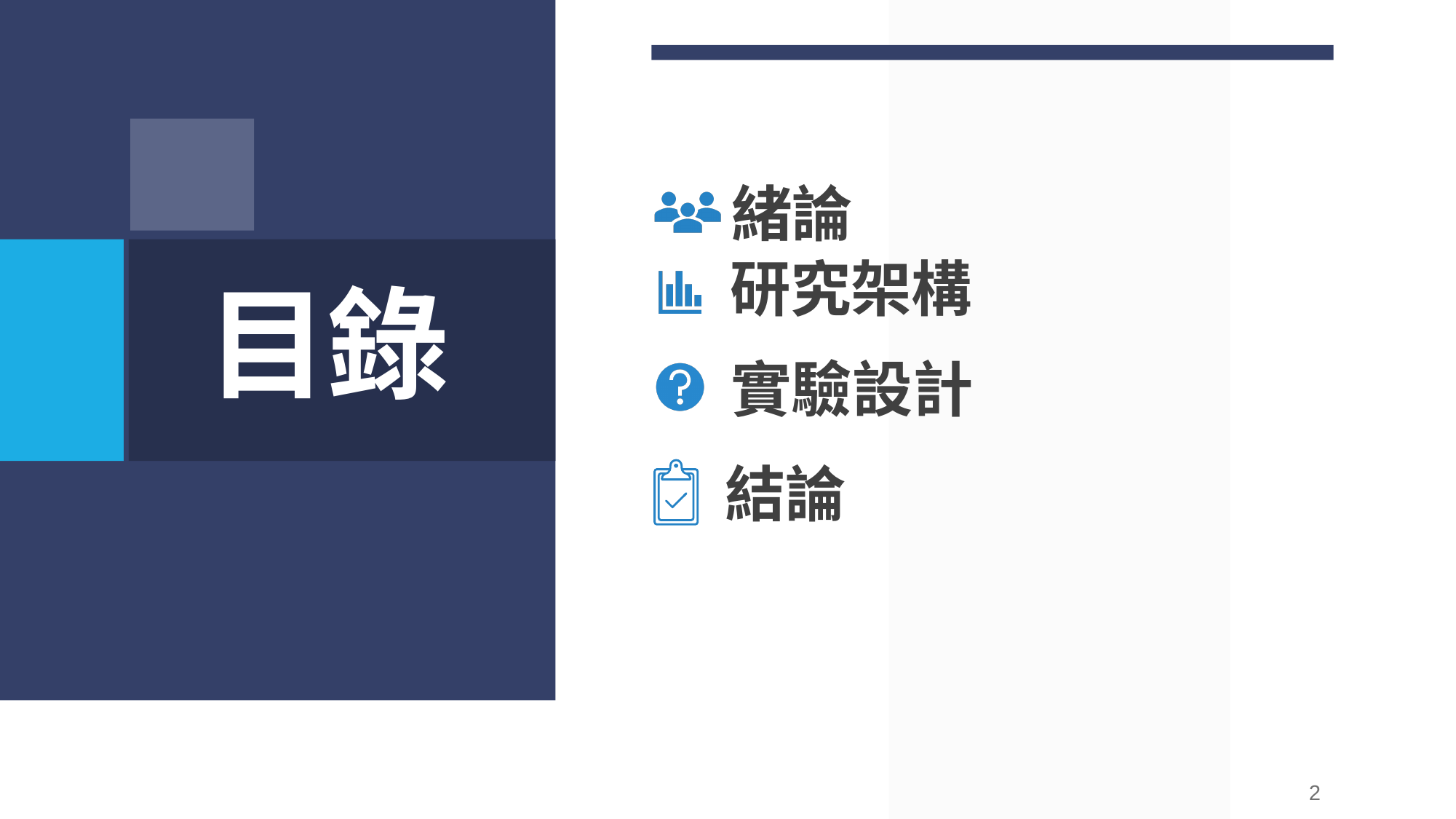

緒論

# 目錄
研究架構

實驗設計

結論

2